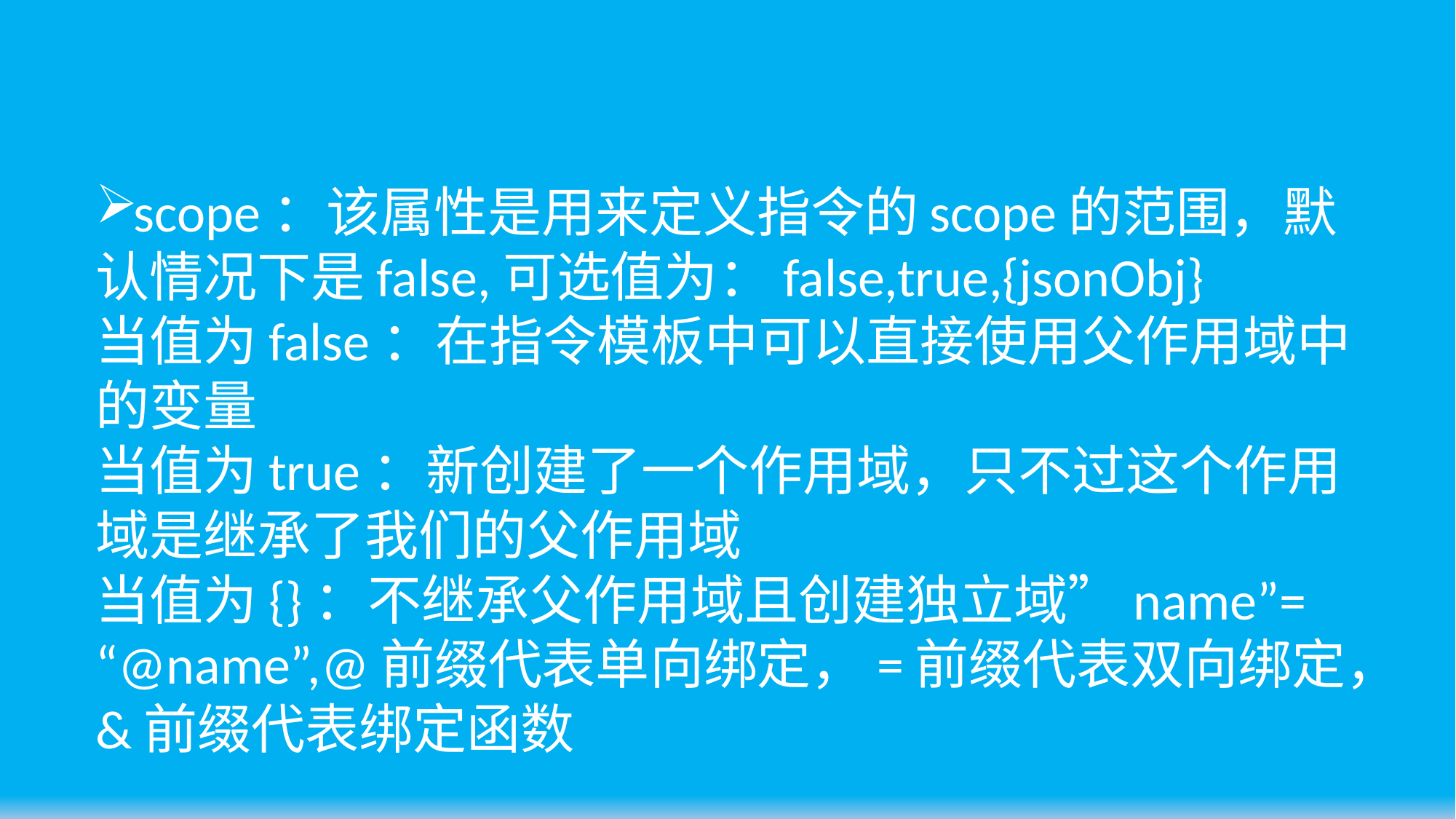

scope：该属性是用来定义指令的scope的范围，默认情况下是false,可选值为：false,true,{jsonObj}
当值为false：在指令模板中可以直接使用父作用域中的变量
当值为true：新创建了一个作用域，只不过这个作用域是继承了我们的父作用域
当值为{}：不继承父作用域且创建独立域”name”=
“@name”,@前缀代表单向绑定，=前缀代表双向绑定，&前缀代表绑定函数